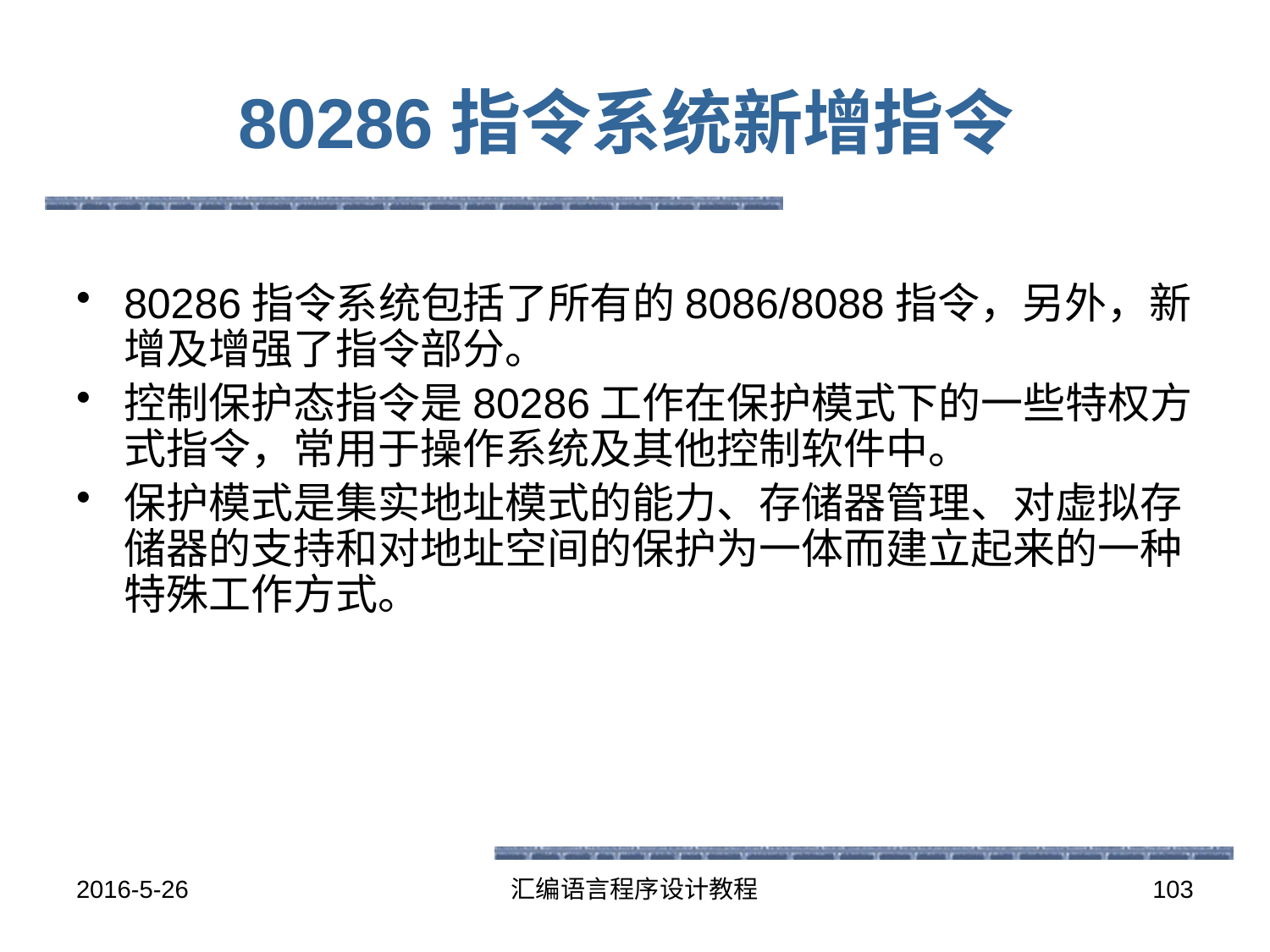

# 80286指令系统新增指令
80286指令系统包括了所有的8086/8088指令，另外，新增及增强了指令部分。
控制保护态指令是80286工作在保护模式下的一些特权方式指令，常用于操作系统及其他控制软件中。
保护模式是集实地址模式的能力、存储器管理、对虚拟存储器的支持和对地址空间的保护为一体而建立起来的一种特殊工作方式。
2016-5-26
汇编语言程序设计教程
103